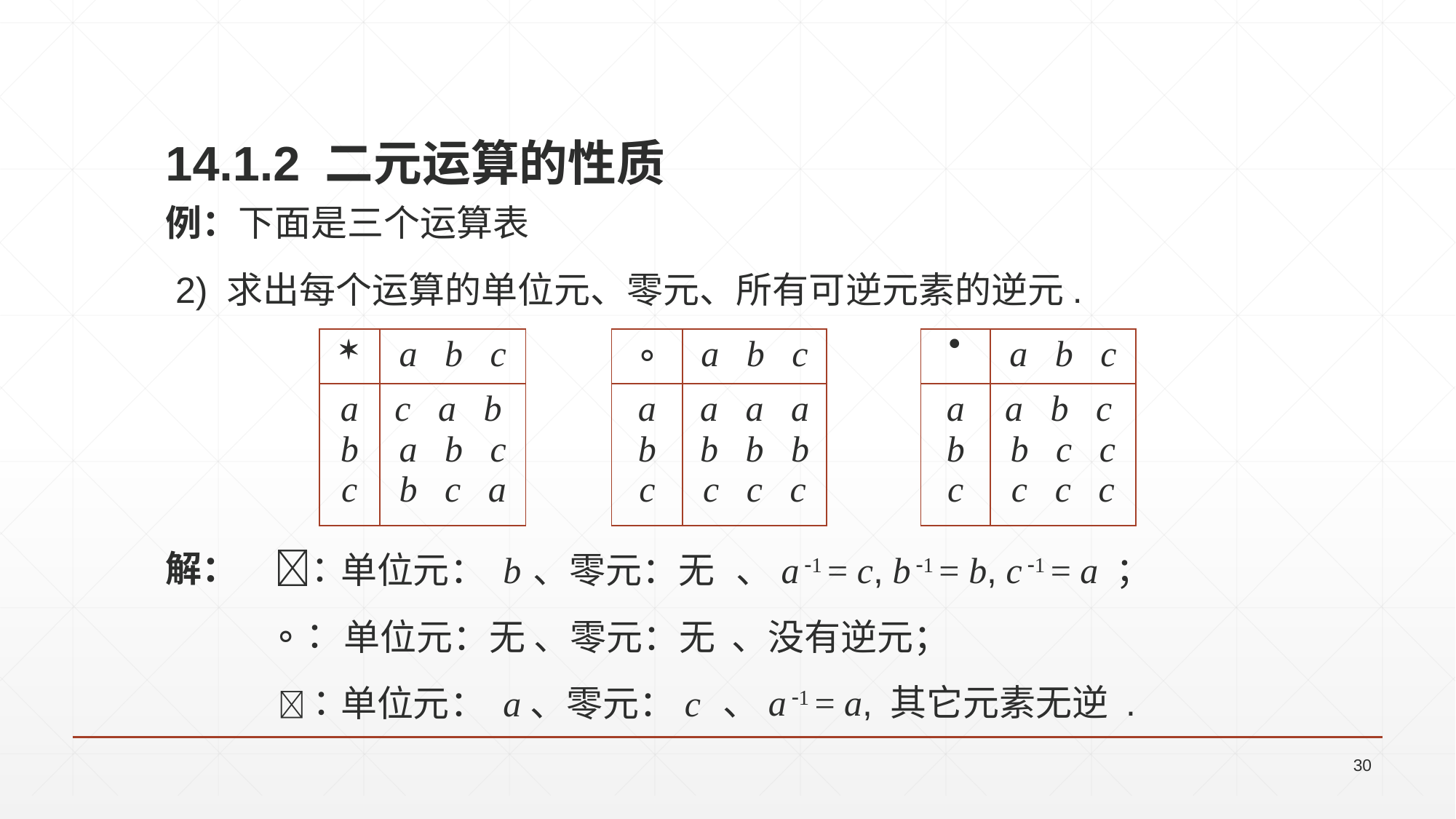

14.1.2 二元运算的性质
例：下面是三个运算表
 2) 求出每个运算的单位元、零元、所有可逆元素的逆元.
| ∗ | a b c |  | ∘ | a b c |  | • | a b c |
| --- | --- | --- | --- | --- | --- | --- | --- |
| a b c | c a b a b c b c a |  | a b c | a a a b b b c c c |  | a b c | a b c b c c c c c |
单位元： b
、a −1 = c, b −1 = b, c −1 = a ；
、零元：无
解：	∗：
	∘：
	 •：
单位元：无
、零元：无
、没有逆元；
、a −1 = a, 其它元素无逆 .
、零元：c
单位元： a
30